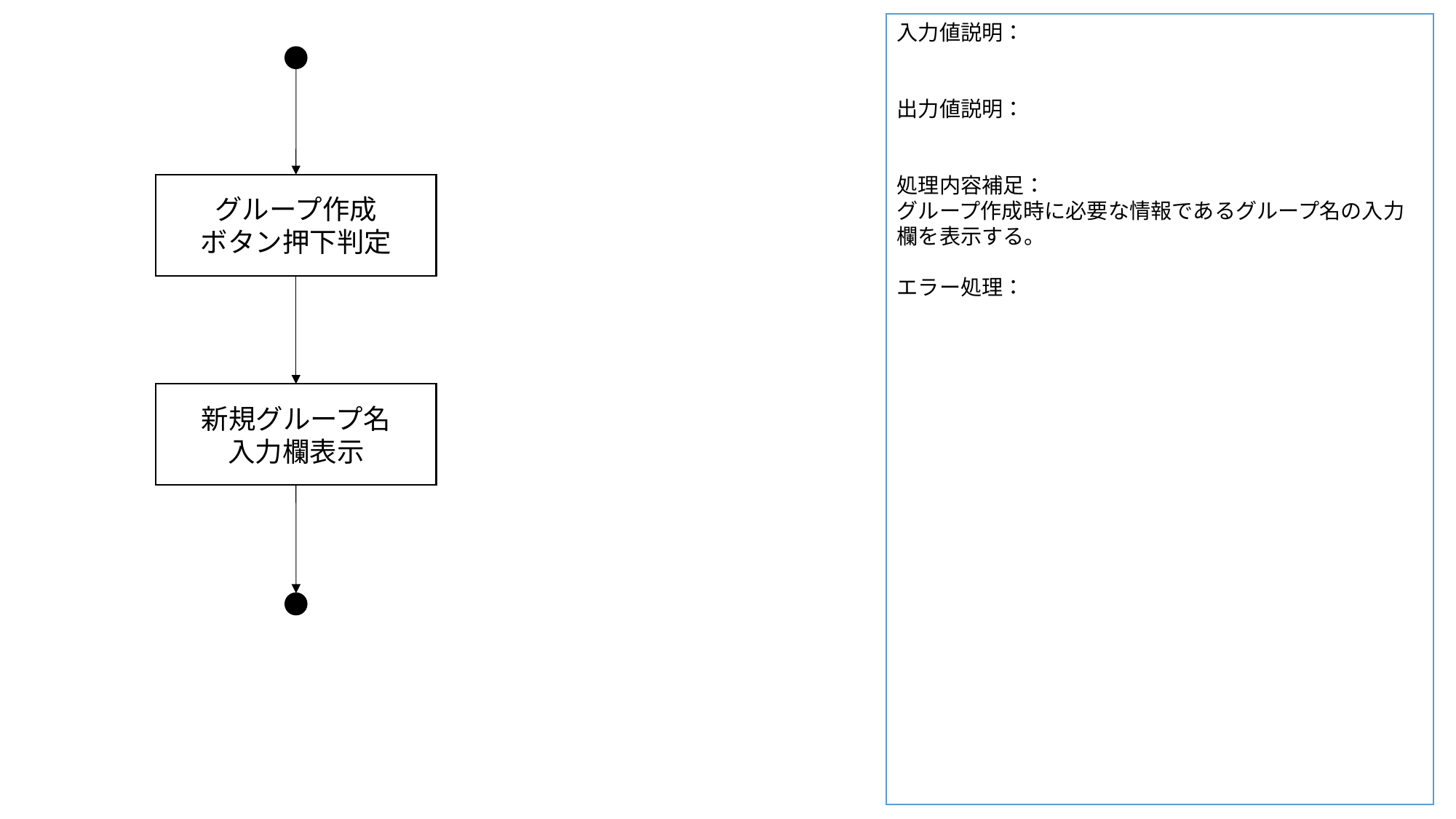

入力値説明：

出力値説明：

処理内容補足：
グループ作成時に必要な情報であるグループ名の入力欄を表示する。

エラー処理：

グループ作成
ボタン押下判定
新規グループ名
入力欄表示